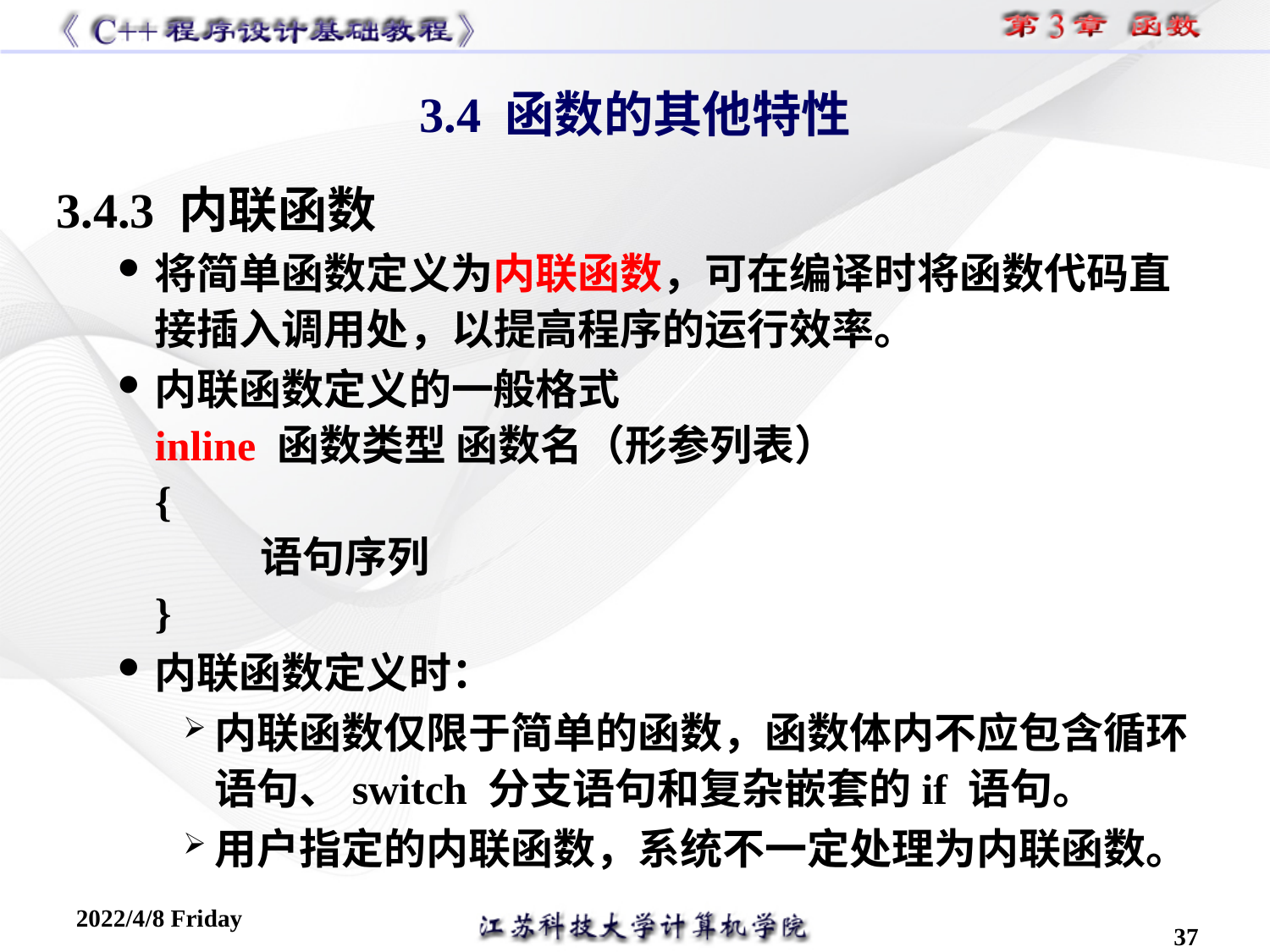

3.4 函数的其他特性
3.4.3 内联函数
将简单函数定义为内联函数，可在编译时将函数代码直接插入调用处，以提高程序的运行效率。
内联函数定义的一般格式
inline 函数类型 函数名（形参列表）
{
         语句序列
}
内联函数定义时：
内联函数仅限于简单的函数，函数体内不应包含循环语句、switch 分支语句和复杂嵌套的if 语句。
用户指定的内联函数，系统不一定处理为内联函数。